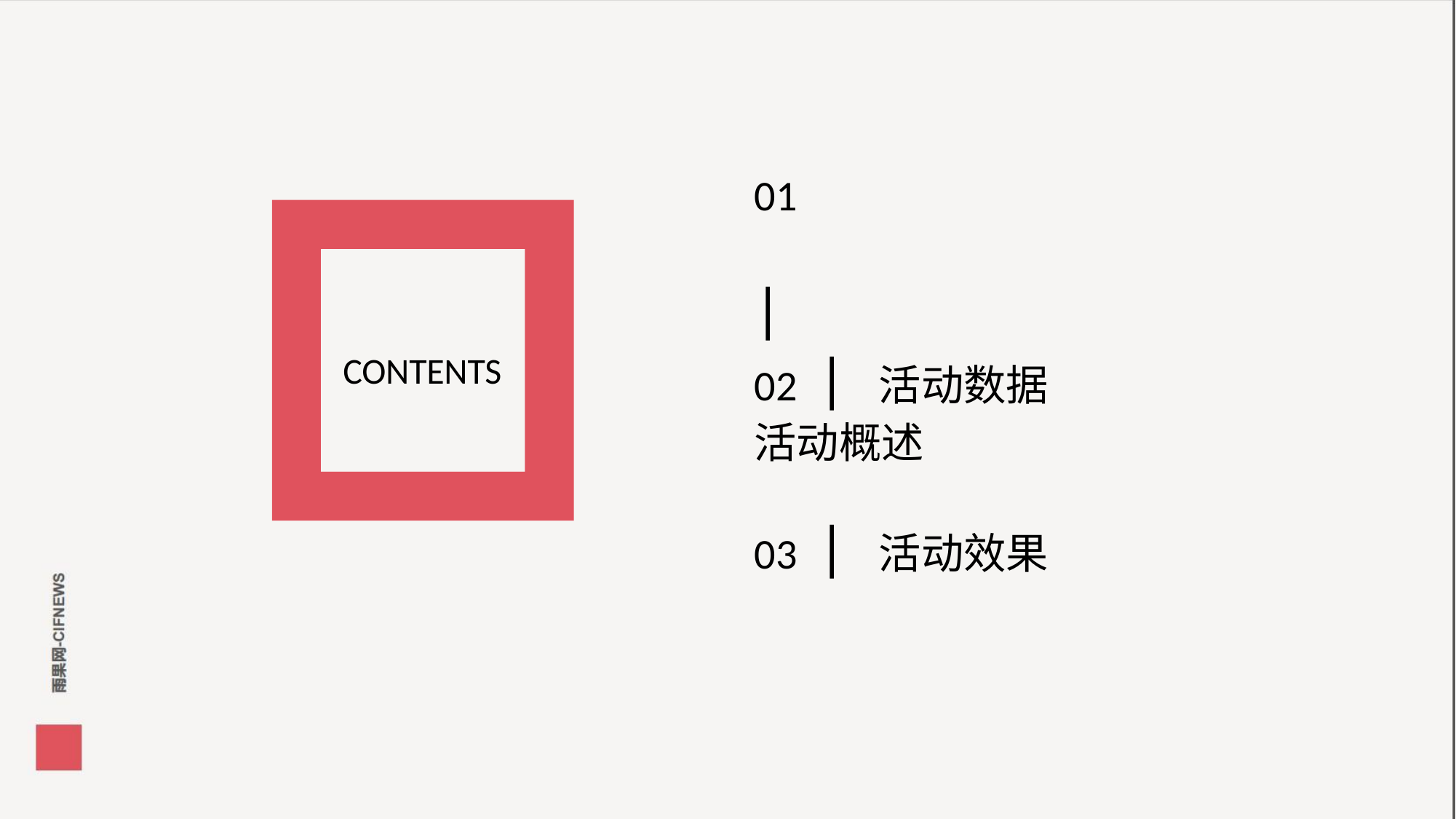

# 01	|	活动概述

02	|	活动数据
CONTENTS
03	|	活动效果